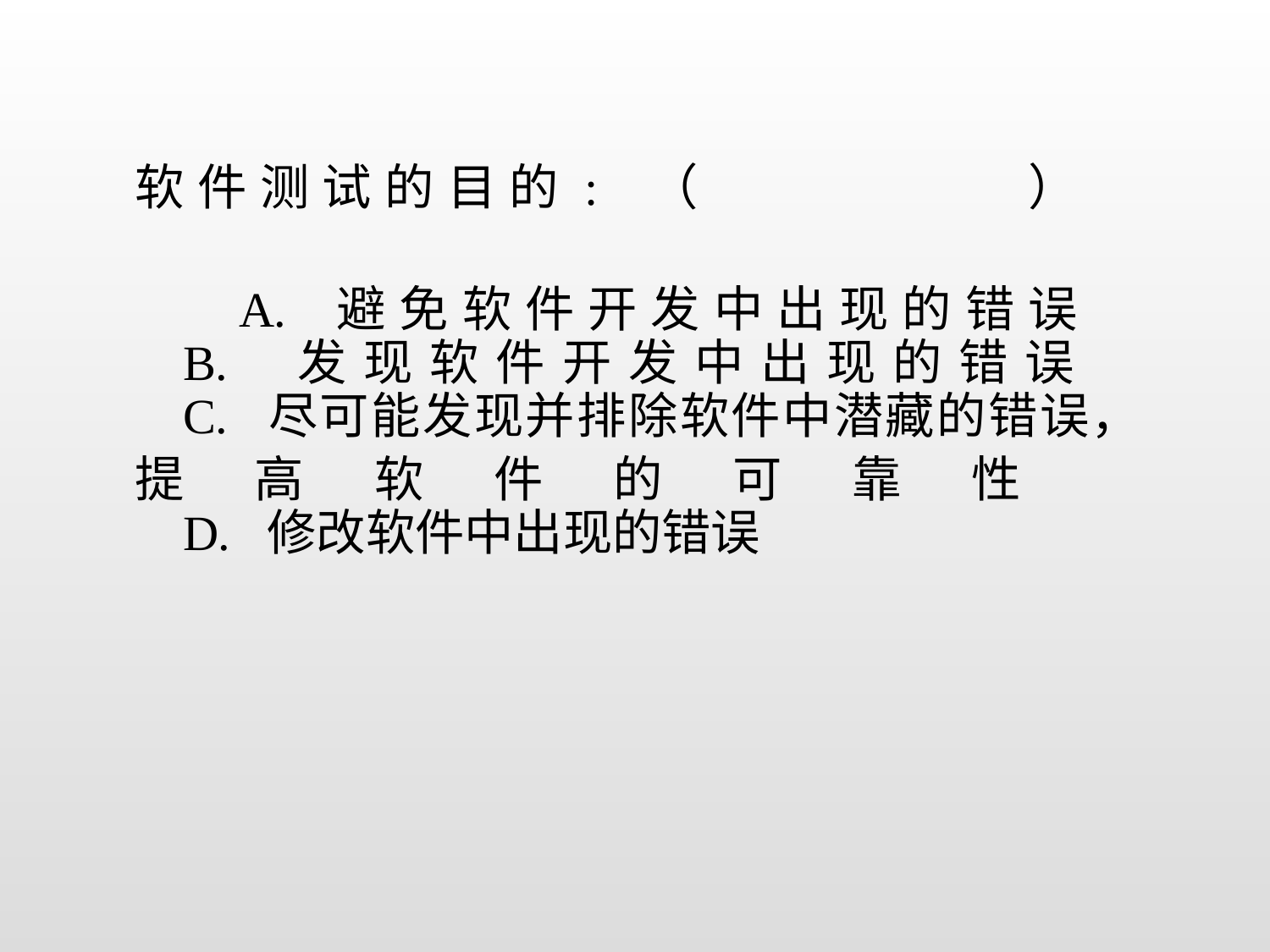

软件测试的目的: （     　　   ）
    A.  避免软件开发中出现的错误
B.  发现软件开发中出现的错误
C.  尽可能发现并排除软件中潜藏的错误，
提高软件的可靠性
D.  修改软件中出现的错误